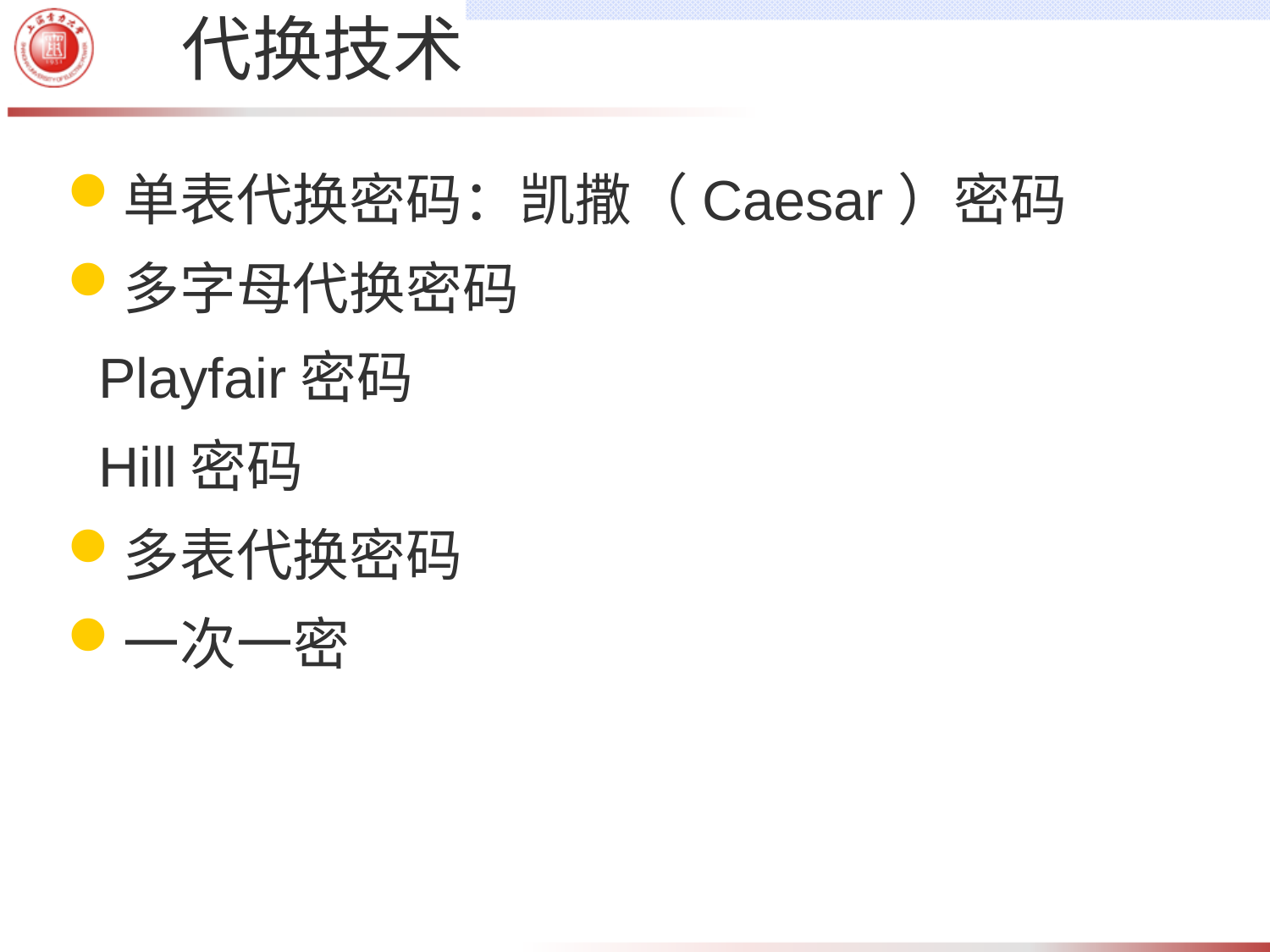

# 代换技术
单表代换密码：凯撒（Caesar）密码
多字母代换密码
  Playfair密码
  Hill密码
多表代换密码
一次一密